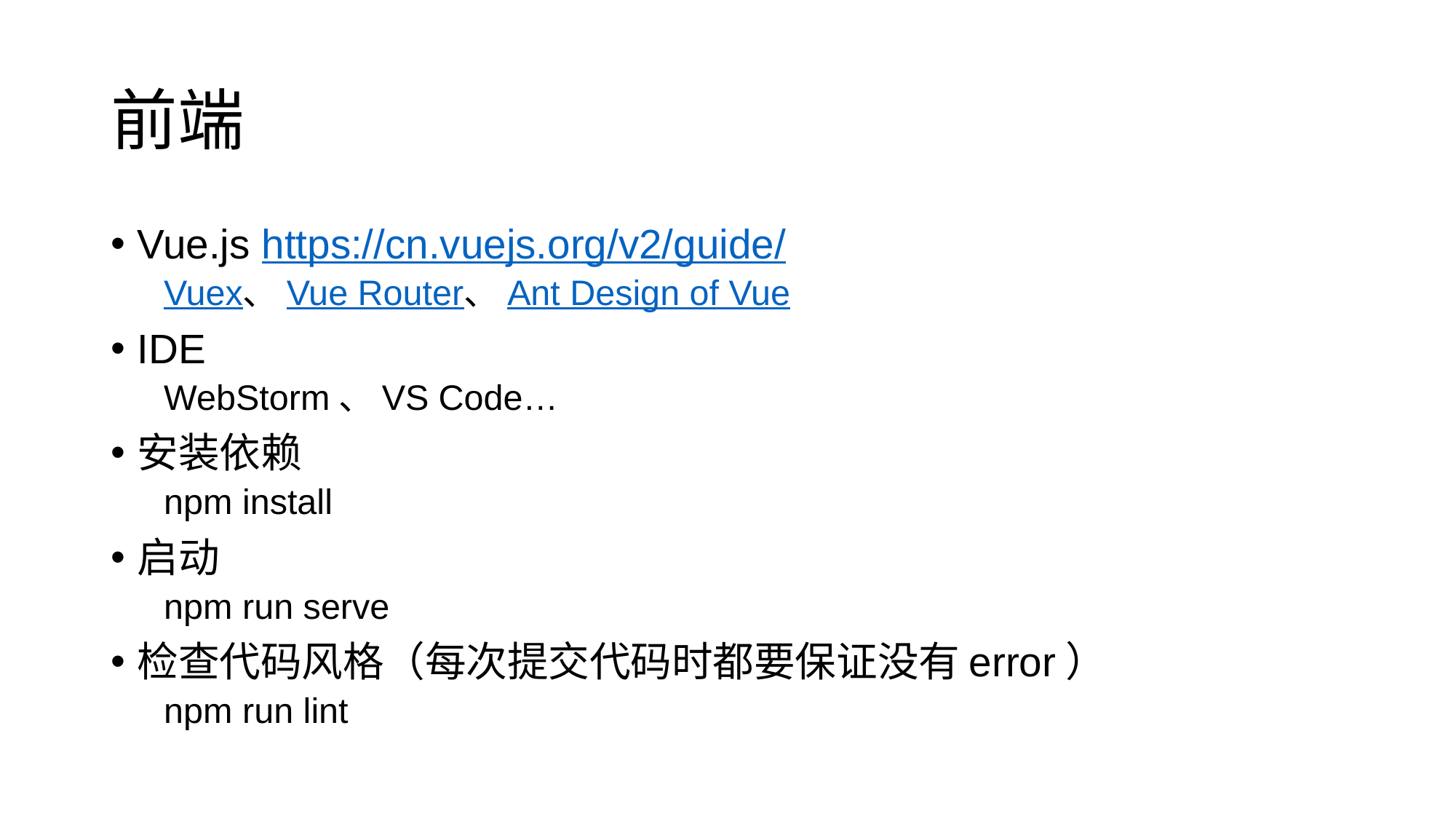

# 前端
Vue.js https://cn.vuejs.org/v2/guide/
Vuex、Vue Router、Ant Design of Vue
IDE
WebStorm、VS Code…
安装依赖
npm install
启动
npm run serve
检查代码风格（每次提交代码时都要保证没有error）
npm run lint